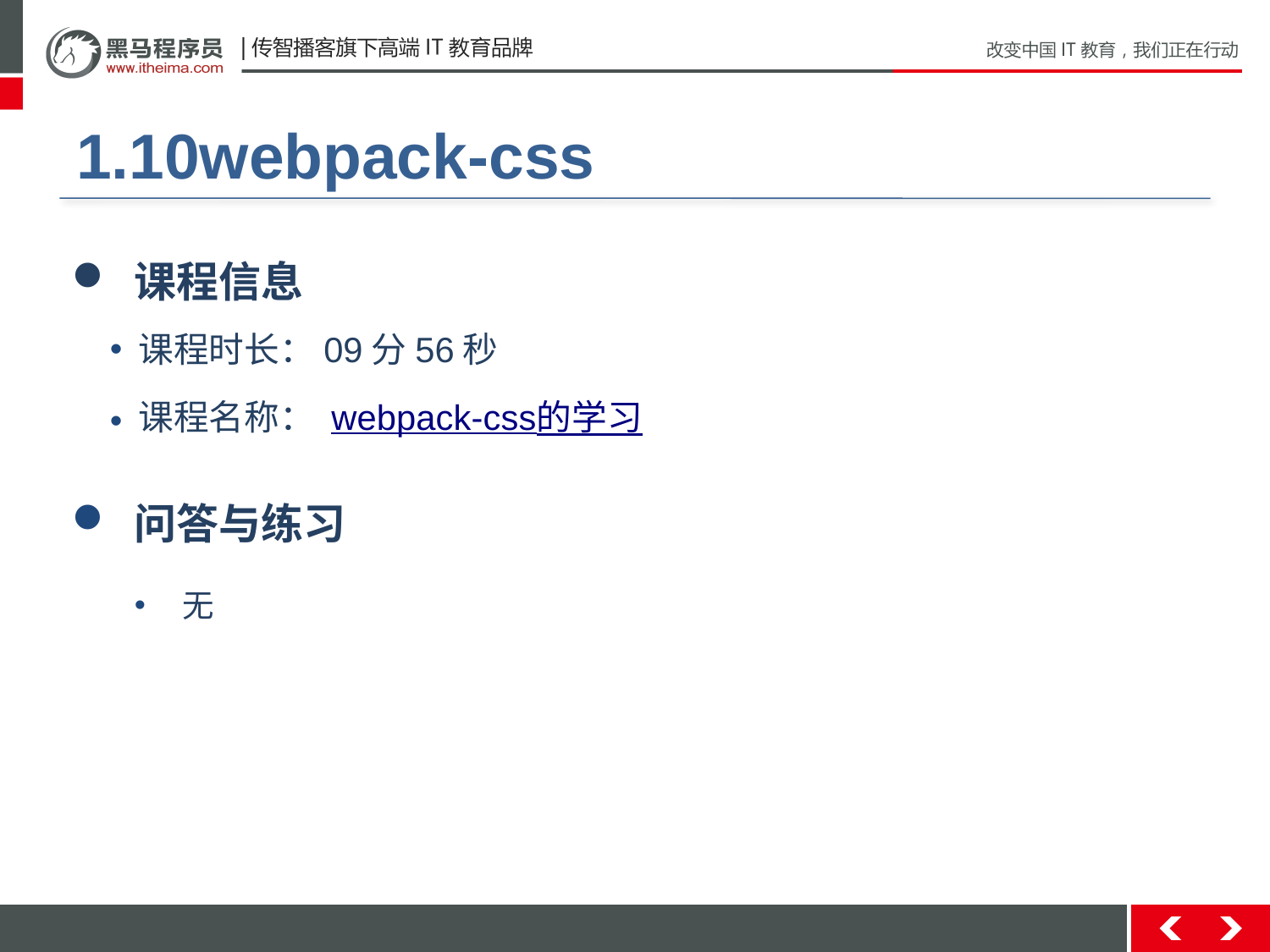

#
1.10webpack-css
 课程信息
 课程时长：09分56秒
 课程名称： webpack-css的学习
 问答与练习
无